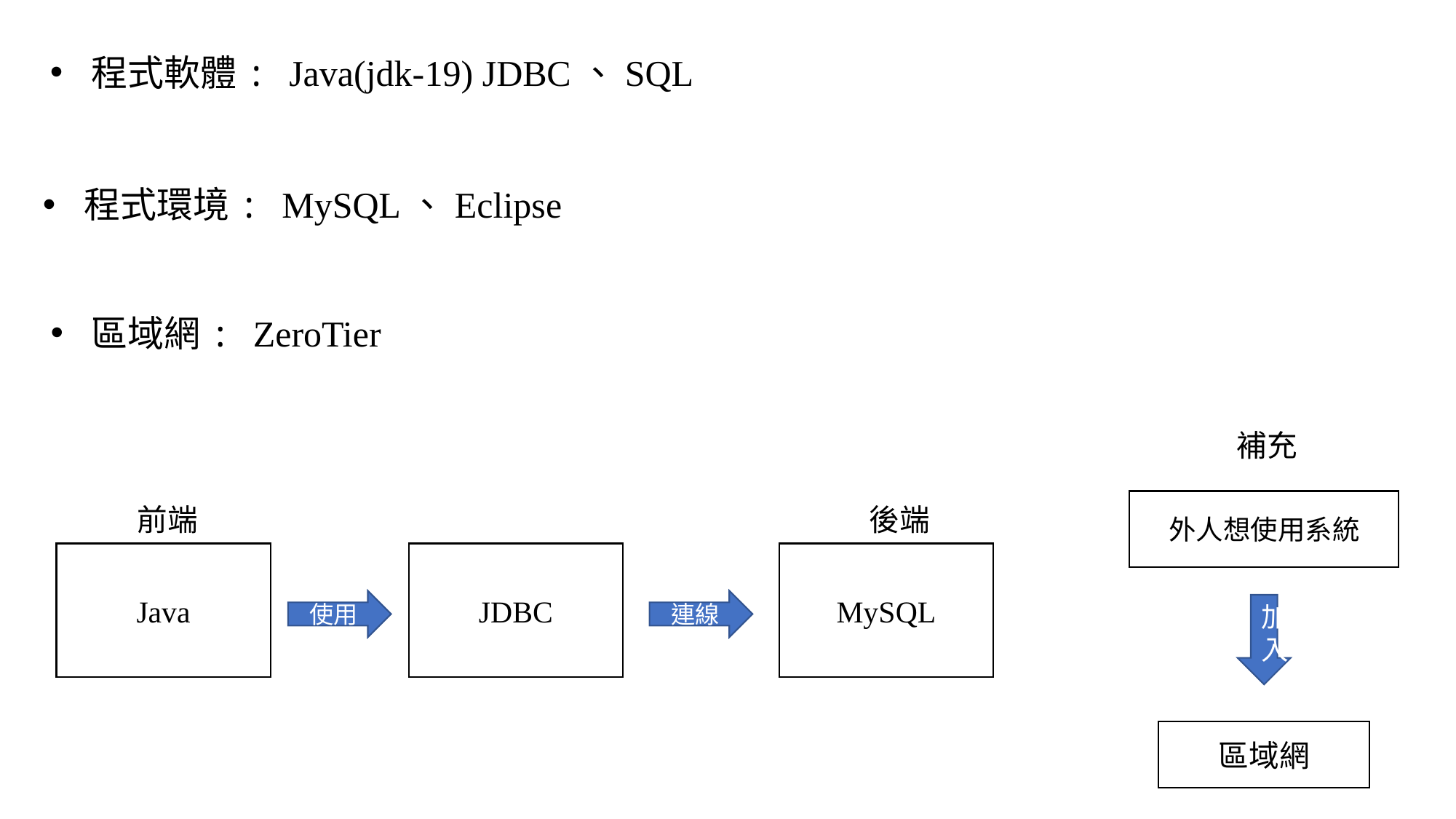

程式軟體: Java(jdk-19) JDBC、SQL
程式環境: MySQL、Eclipse
區域網: ZeroTier
補充
外人想使用系統
前端
後端
Java
JDBC
MySQL
使用
連線
加入
區域網